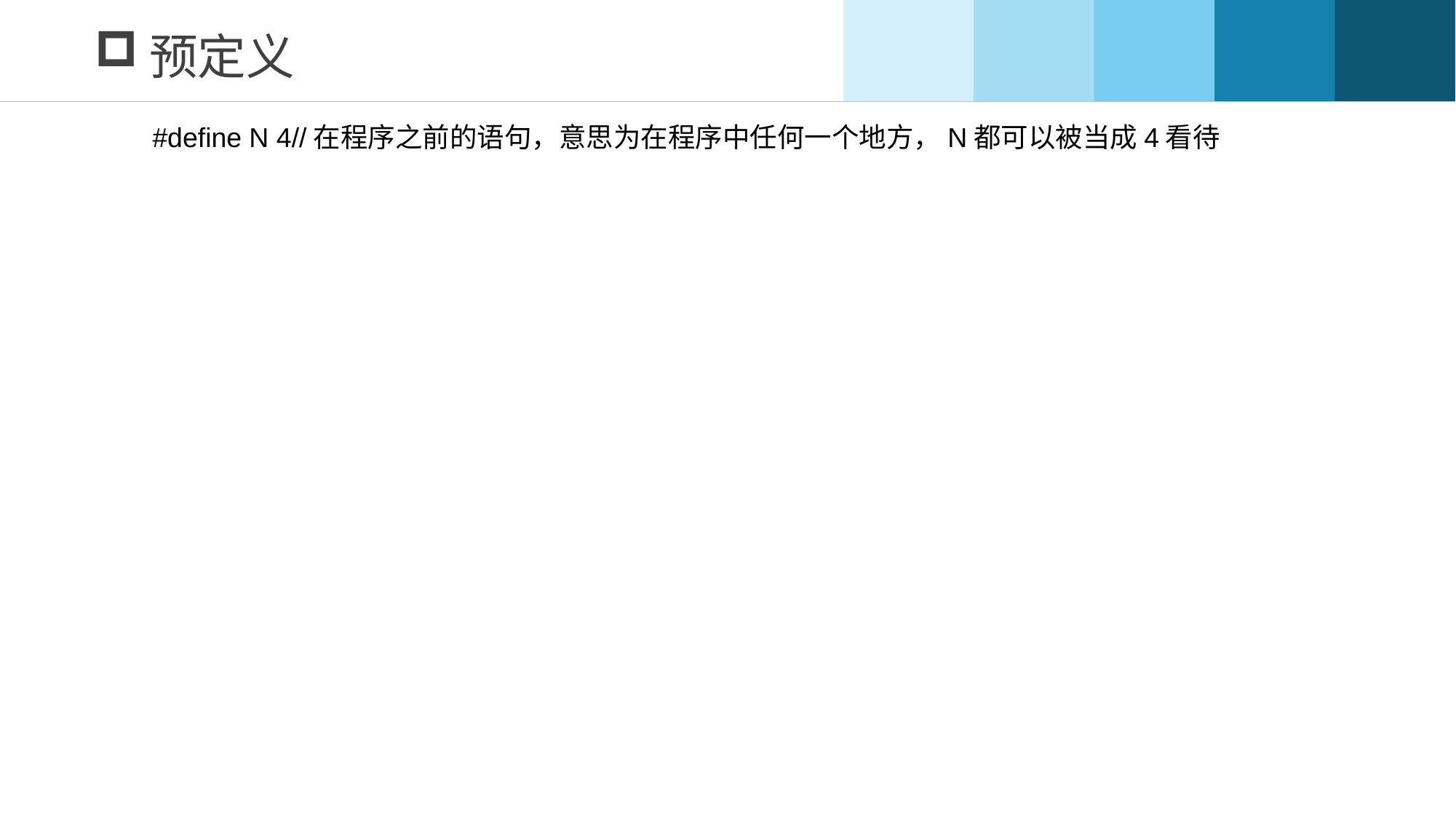

预定义
#define N 4//在程序之前的语句，意思为在程序中任何一个地方，N都可以被当成4看待